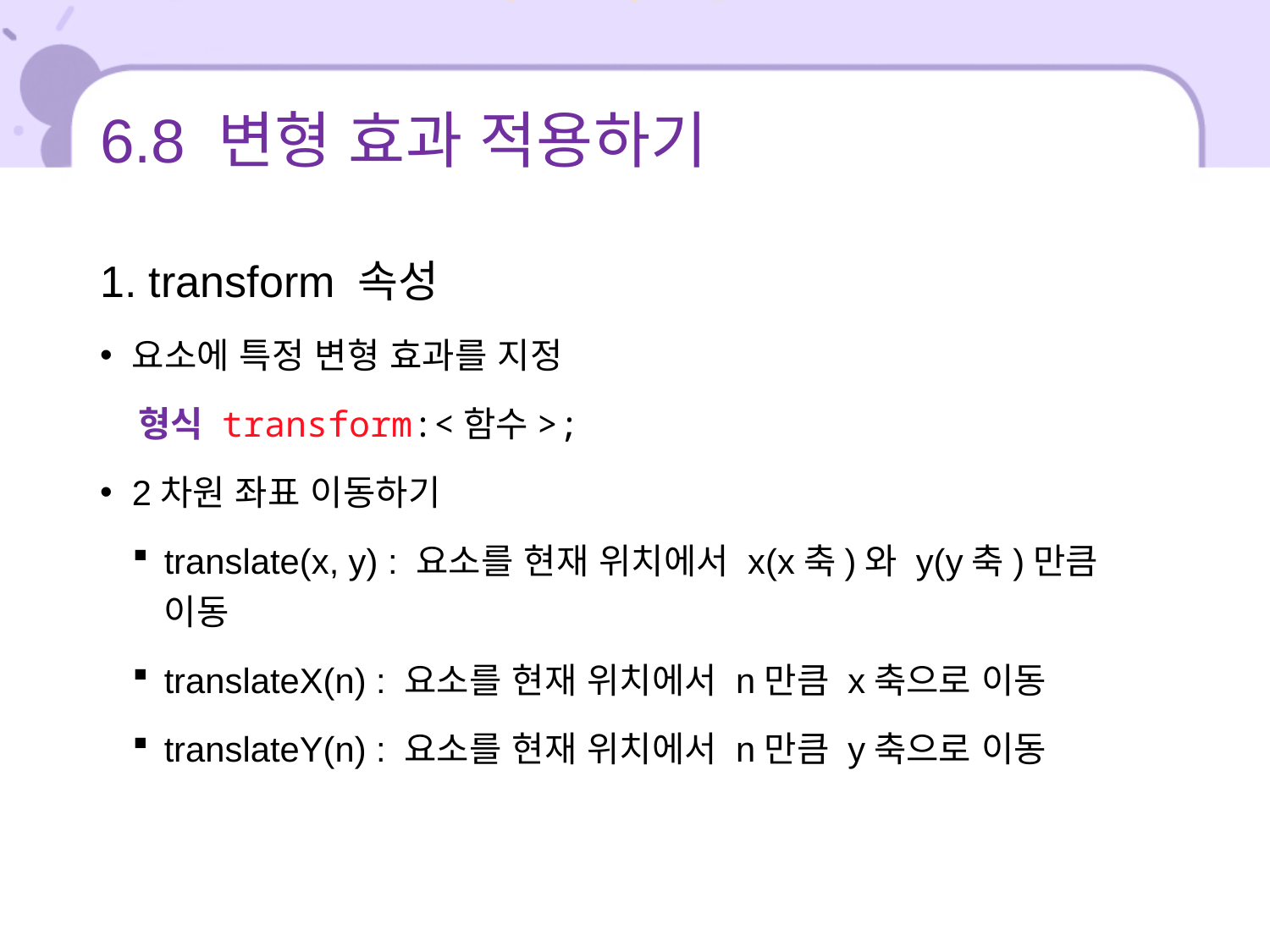

# 6.8 변형 효과 적용하기
1. transform 속성
요소에 특정 변형 효과를 지정
   형식 transform:<함수>;
2차원 좌표 이동하기
translate(x, y) : 요소를 현재 위치에서 x(x축)와 y(y축)만큼 이동
translateX(n) : 요소를 현재 위치에서 n만큼 x축으로 이동
translateY(n) : 요소를 현재 위치에서 n만큼 y축으로 이동